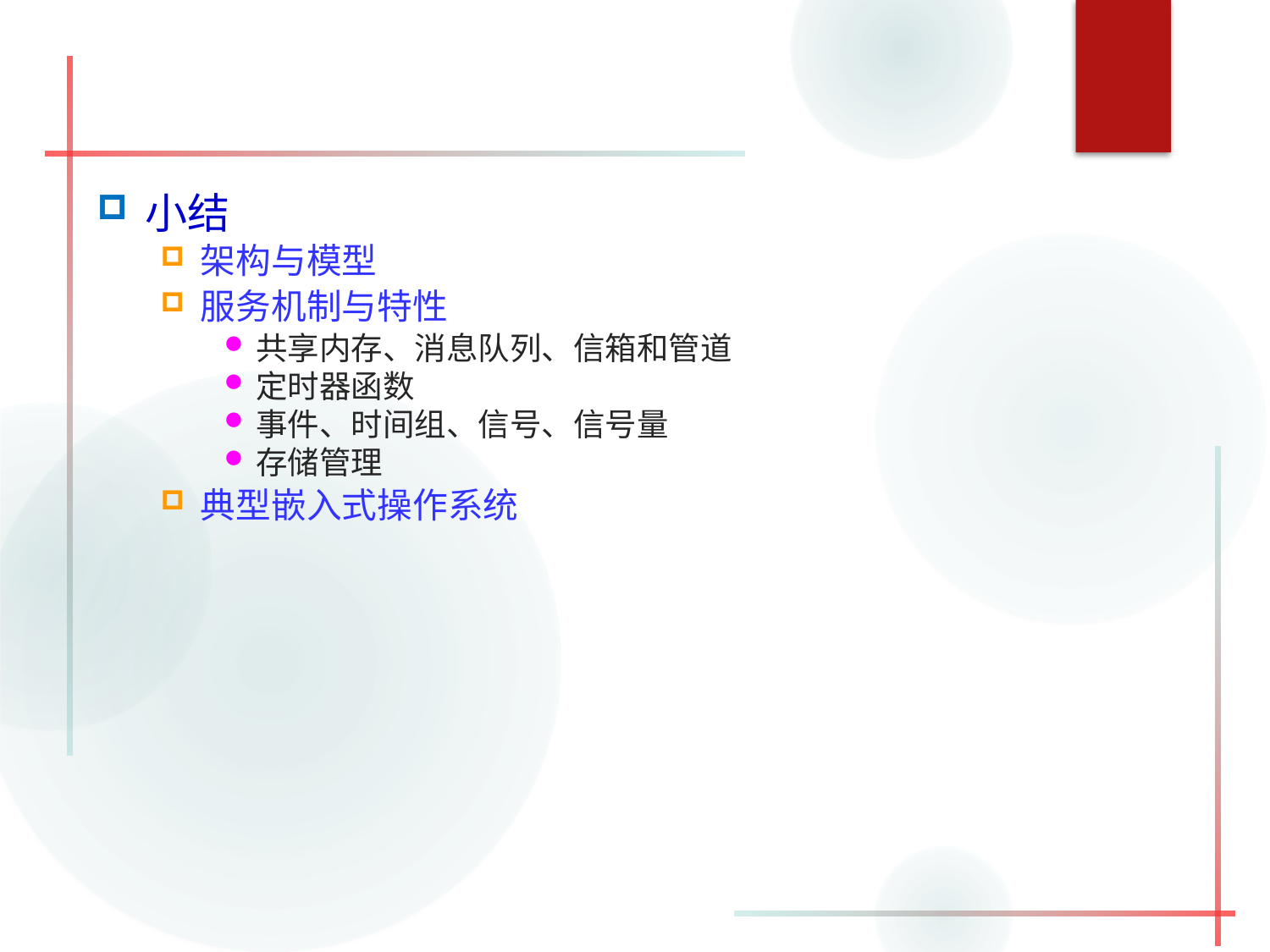

70
小结
架构与模型
服务机制与特性
共享内存、消息队列、信箱和管道
定时器函数
事件、时间组、信号、信号量
存储管理
典型嵌入式操作系统